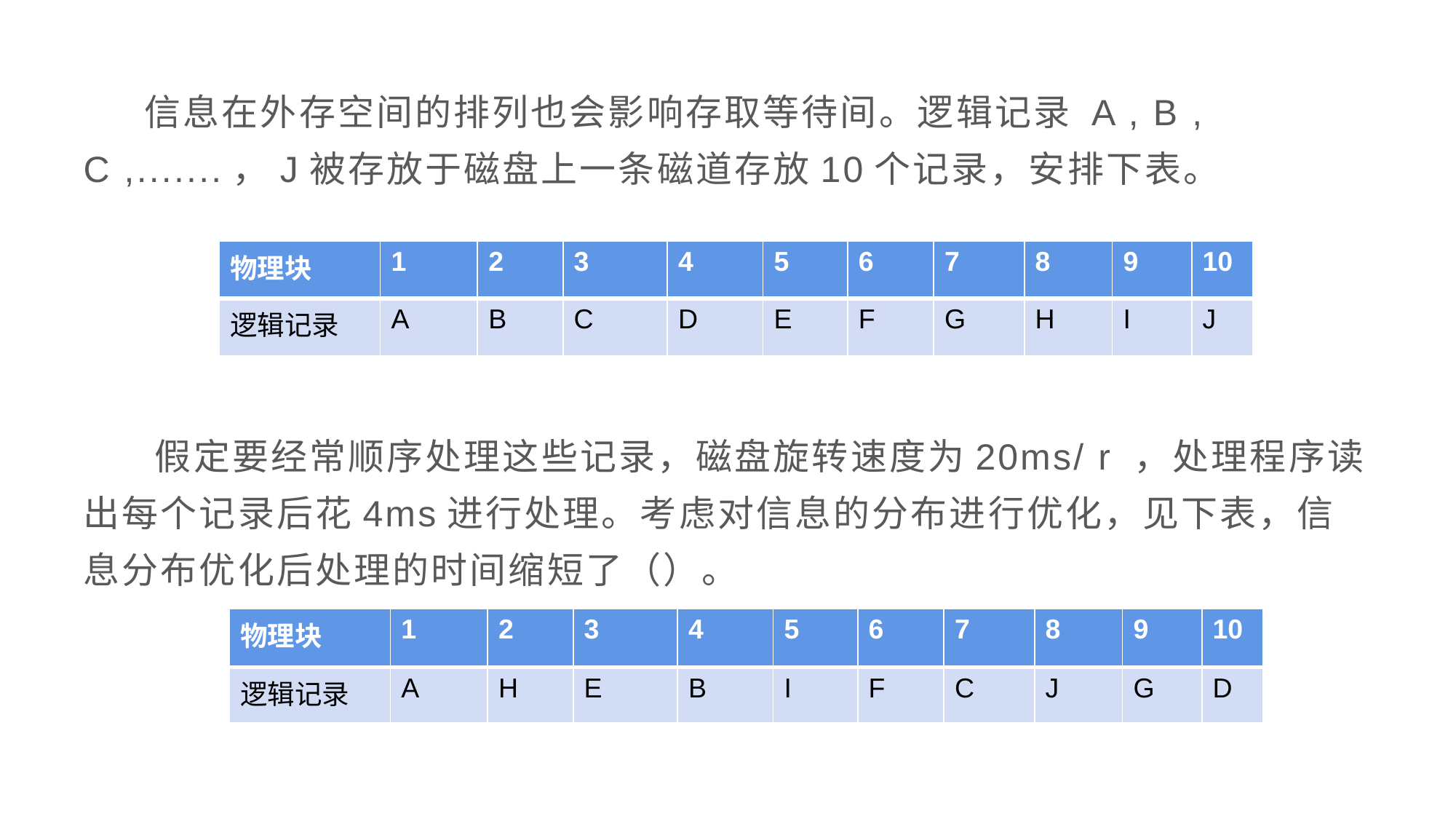

信息在外存空间的排列也会影响存取等待间。逻辑记录 A , B , C ,.......，J被存放于磁盘上一条磁道存放10个记录，安排下表。

      假定要经常顺序处理这些记录，磁盘旋转速度为20ms/ r ，处理程序读出每个记录后花4ms进行处理。考虑对信息的分布进行优化，见下表，信息分布优化后处理的时间缩短了（）。
| 物理块 | 1 | 2 | 3 | 4 | 5 | 6 | 7 | 8 | 9 | 10 |
| --- | --- | --- | --- | --- | --- | --- | --- | --- | --- | --- |
| 逻辑记录 | A | B | C | D | E | F | G | H | I | J |
| 物理块 | 1 | 2 | 3 | 4 | 5 | 6 | 7 | 8 | 9 | 10 |
| --- | --- | --- | --- | --- | --- | --- | --- | --- | --- | --- |
| 逻辑记录 | A | H | E | B | I | F | C | J | G | D |